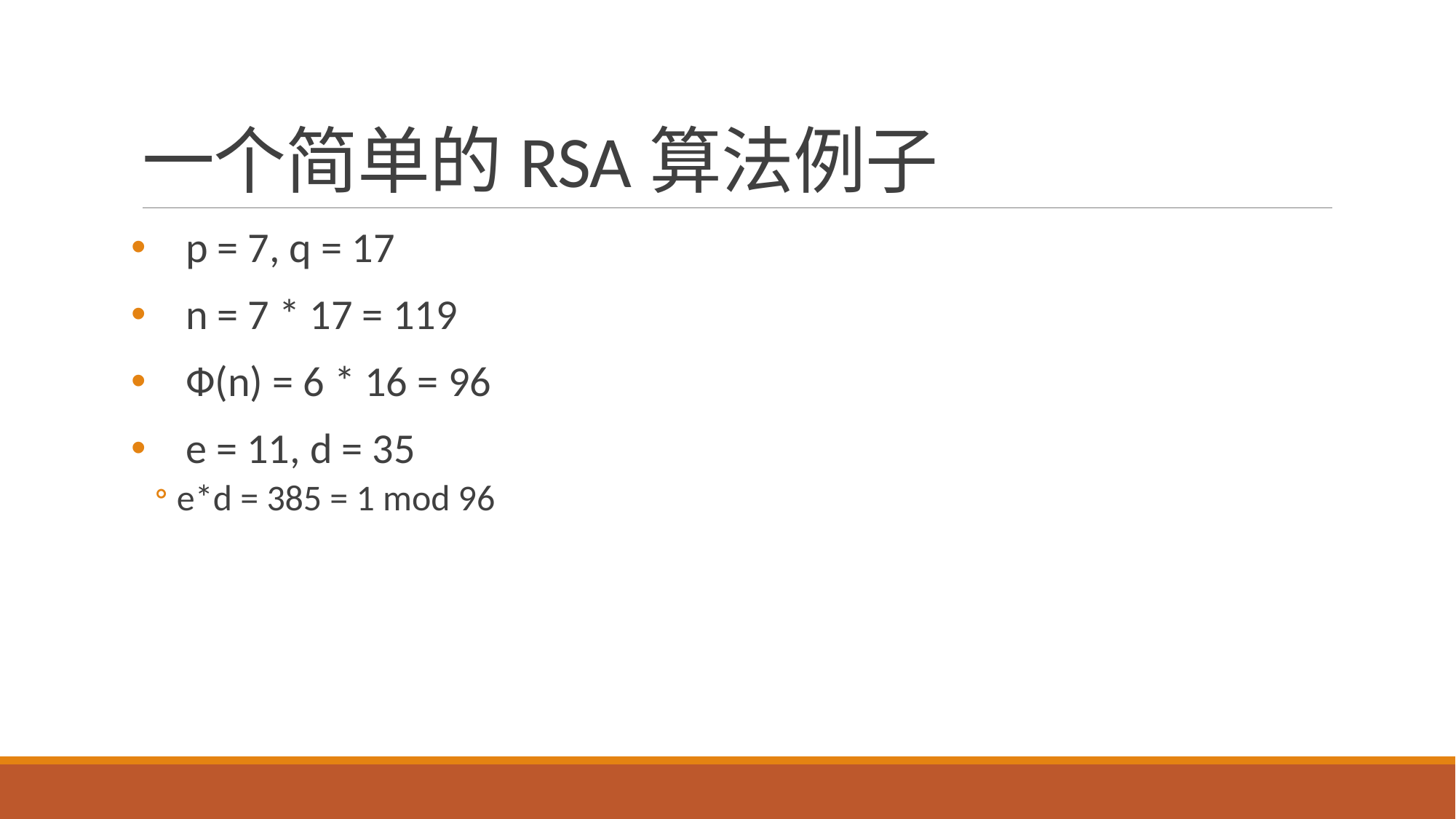

# 一个简单的RSA算法例子
p = 7, q = 17
n = 7 * 17 = 119
Ф(n) = 6 * 16 = 96
e = 11, d = 35
e*d = 385 = 1 mod 96
72